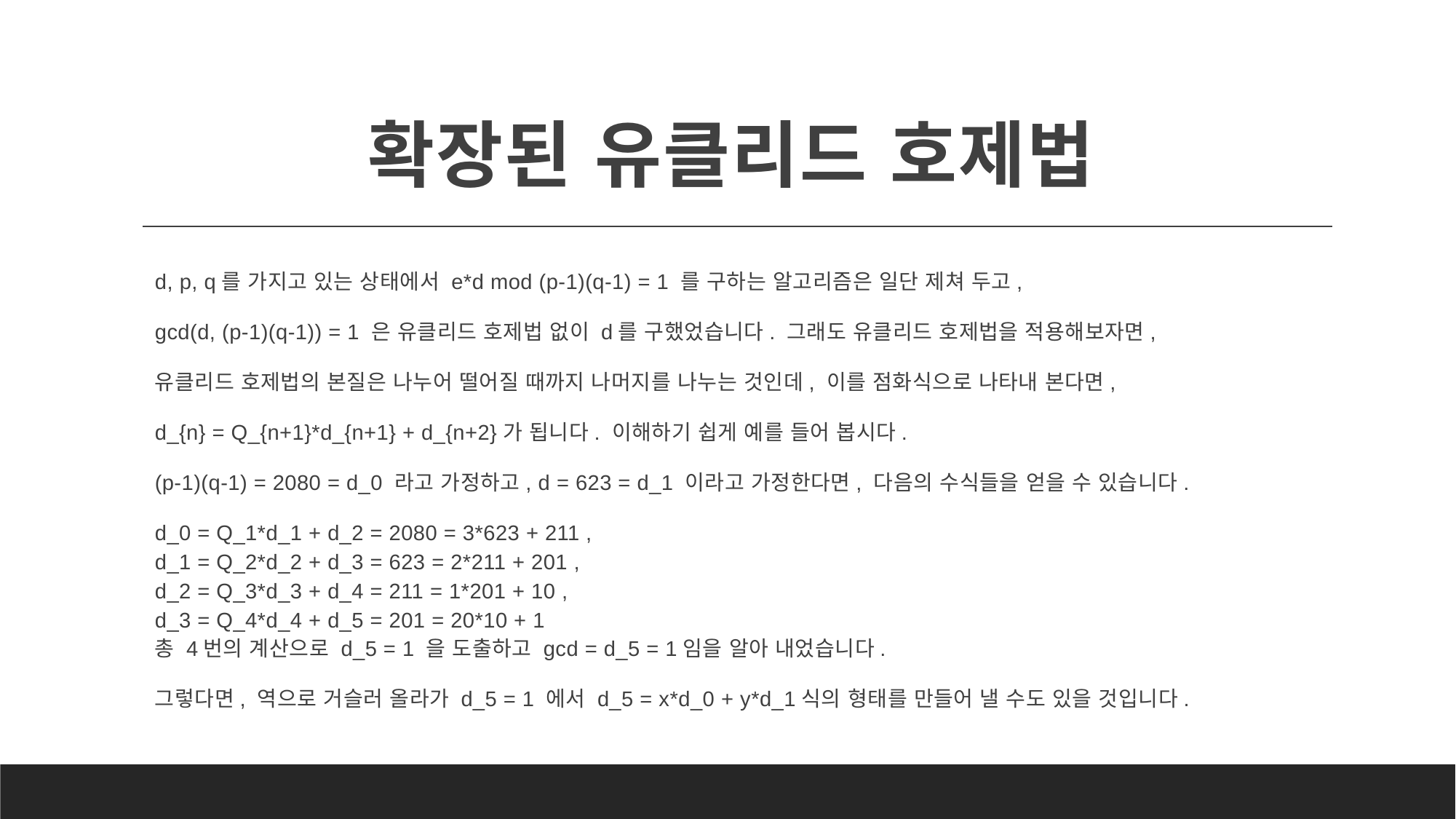

# 확장된 유클리드 호제법
d, p, q를 가지고 있는 상태에서 e*d mod (p-1)(q-1) = 1 를 구하는 알고리즘은 일단 제쳐 두고,
gcd(d, (p-1)(q-1)) = 1 은 유클리드 호제법 없이 d를 구했었습니다. 그래도 유클리드 호제법을 적용해보자면,
유클리드 호제법의 본질은 나누어 떨어질 때까지 나머지를 나누는 것인데, 이를 점화식으로 나타내 본다면,
d_{n} = Q_{n+1}*d_{n+1} + d_{n+2}가 됩니다. 이해하기 쉽게 예를 들어 봅시다.
(p-1)(q-1) = 2080 = d_0 라고 가정하고, d = 623 = d_1 이라고 가정한다면, 다음의 수식들을 얻을 수 있습니다.
d_0 = Q_1*d_1 + d_2 = 2080 = 3*623 + 211 ,
d_1 = Q_2*d_2 + d_3 = 623 = 2*211 + 201 ,
d_2 = Q_3*d_3 + d_4 = 211 = 1*201 + 10 ,
d_3 = Q_4*d_4 + d_5 = 201 = 20*10 + 1
총 4번의 계산으로 d_5 = 1 을 도출하고 gcd = d_5 = 1임을 알아 내었습니다.
그렇다면, 역으로 거슬러 올라가 d_5 = 1 에서 d_5 = x*d_0 + y*d_1식의 형태를 만들어 낼 수도 있을 것입니다.